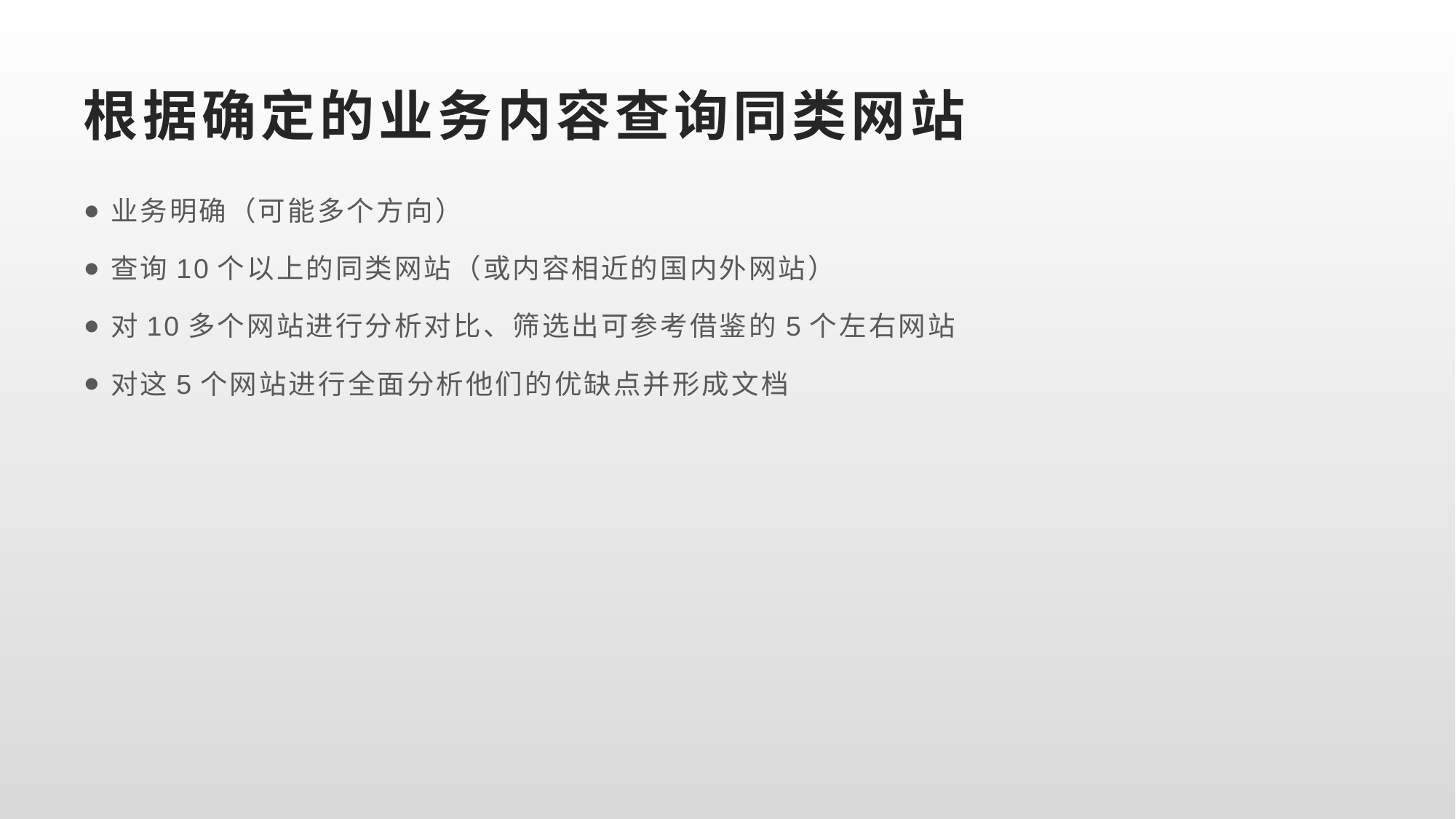

# 根据确定的业务内容查询同类网站
业务明确（可能多个方向）
查询10个以上的同类网站（或内容相近的国内外网站）
对10多个网站进行分析对比、筛选出可参考借鉴的5个左右网站
对这5个网站进行全面分析他们的优缺点并形成文档